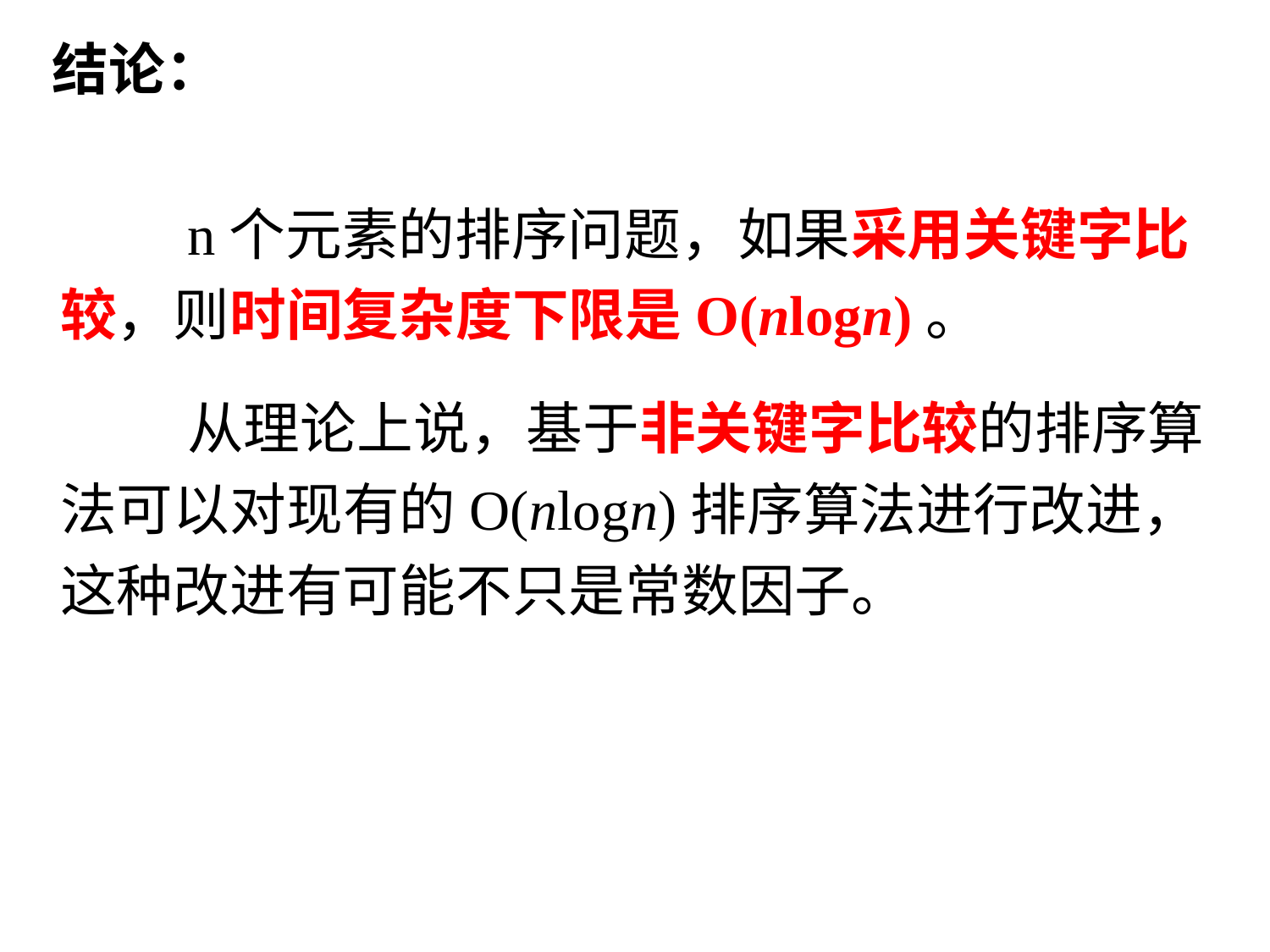

# 结论：
		n个元素的排序问题，如果采用关键字比较，则时间复杂度下限是O(nlogn)。
		从理论上说，基于非关键字比较的排序算法可以对现有的O(nlogn)排序算法进行改进，这种改进有可能不只是常数因子。